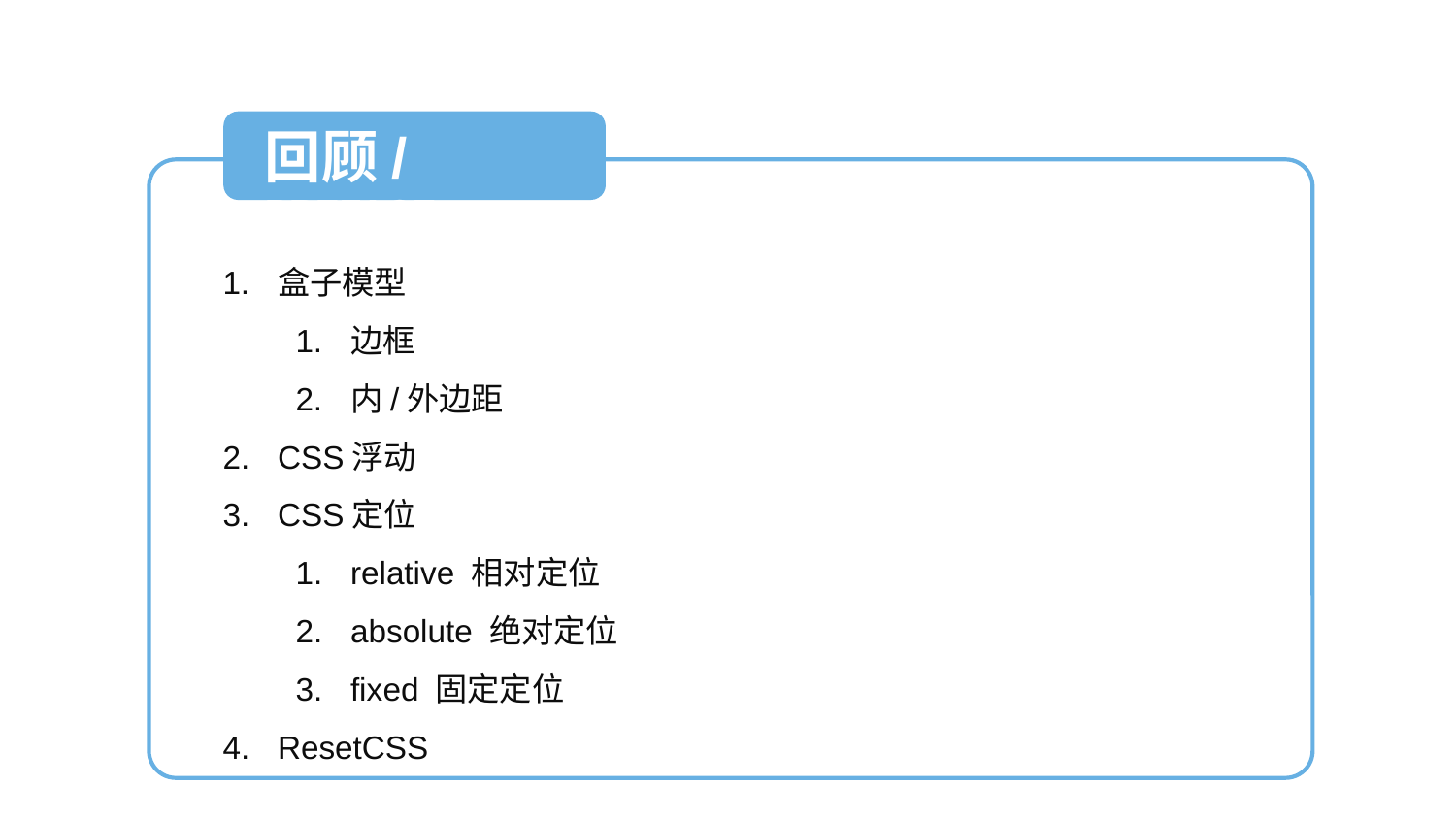

回顾/PREFACE

盒子模型
边框
内/外边距
CSS浮动
CSS定位
relative 相对定位
absolute 绝对定位
fixed 固定定位
ResetCSS